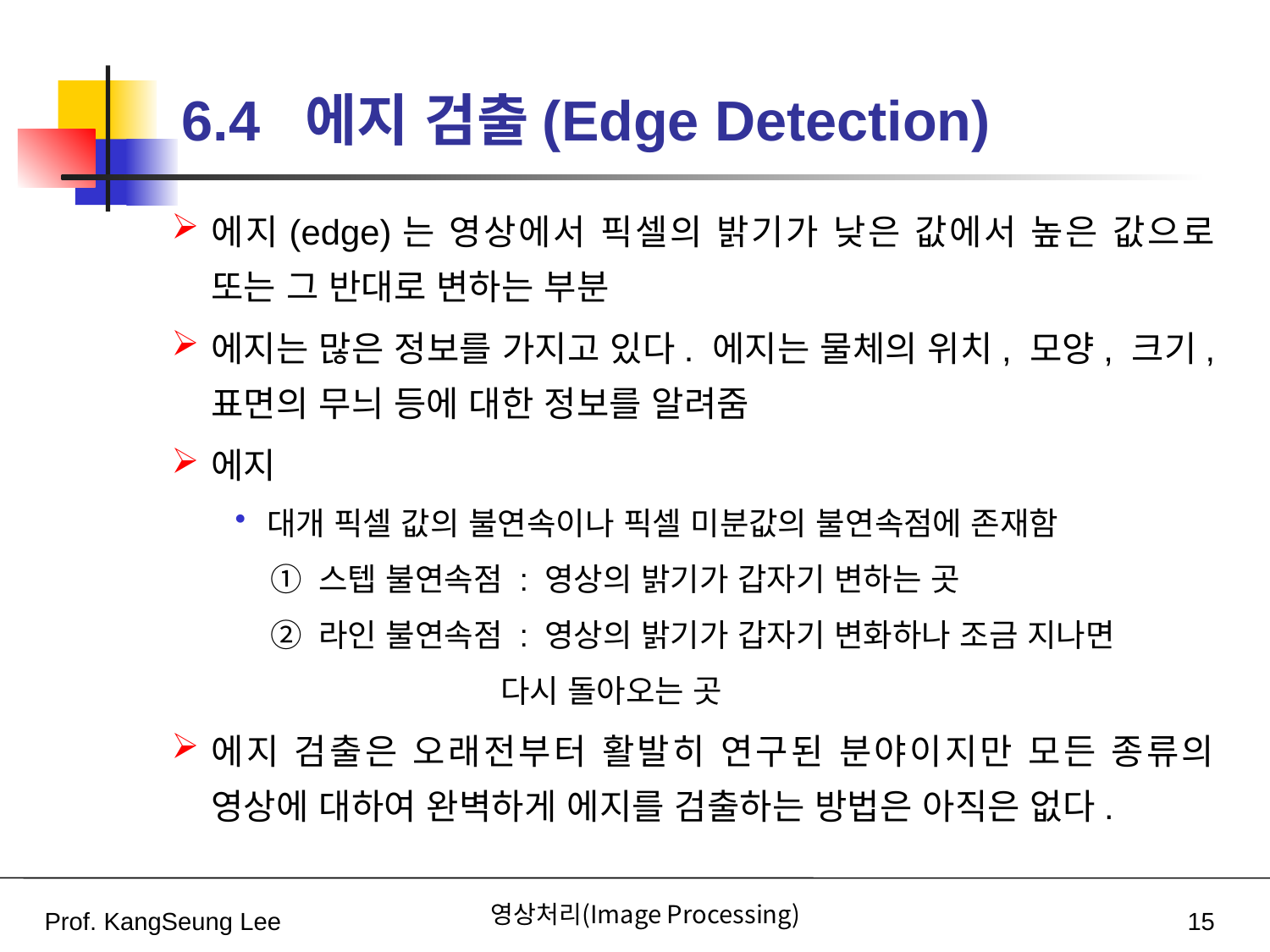

6.4  에지 검출(Edge Detection)
에지(edge)는 영상에서 픽셀의 밝기가 낮은 값에서 높은 값으로 또는 그 반대로 변하는 부분
에지는 많은 정보를 가지고 있다. 에지는 물체의 위치, 모양, 크기, 표면의 무늬 등에 대한 정보를 알려줌
에지
대개 픽셀 값의 불연속이나 픽셀 미분값의 불연속점에 존재함
    ① 스텝 불연속점 : 영상의 밝기가 갑자기 변하는 곳
    ② 라인 불연속점 : 영상의 밝기가 갑자기 변화하나 조금 지나면
                             다시 돌아오는 곳
에지 검출은 오래전부터 활발히 연구된 분야이지만 모든 종류의 영상에 대하여 완벽하게 에지를 검출하는 방법은 아직은 없다.
Prof. KangSeung Lee
영상처리(Image Processing)
15